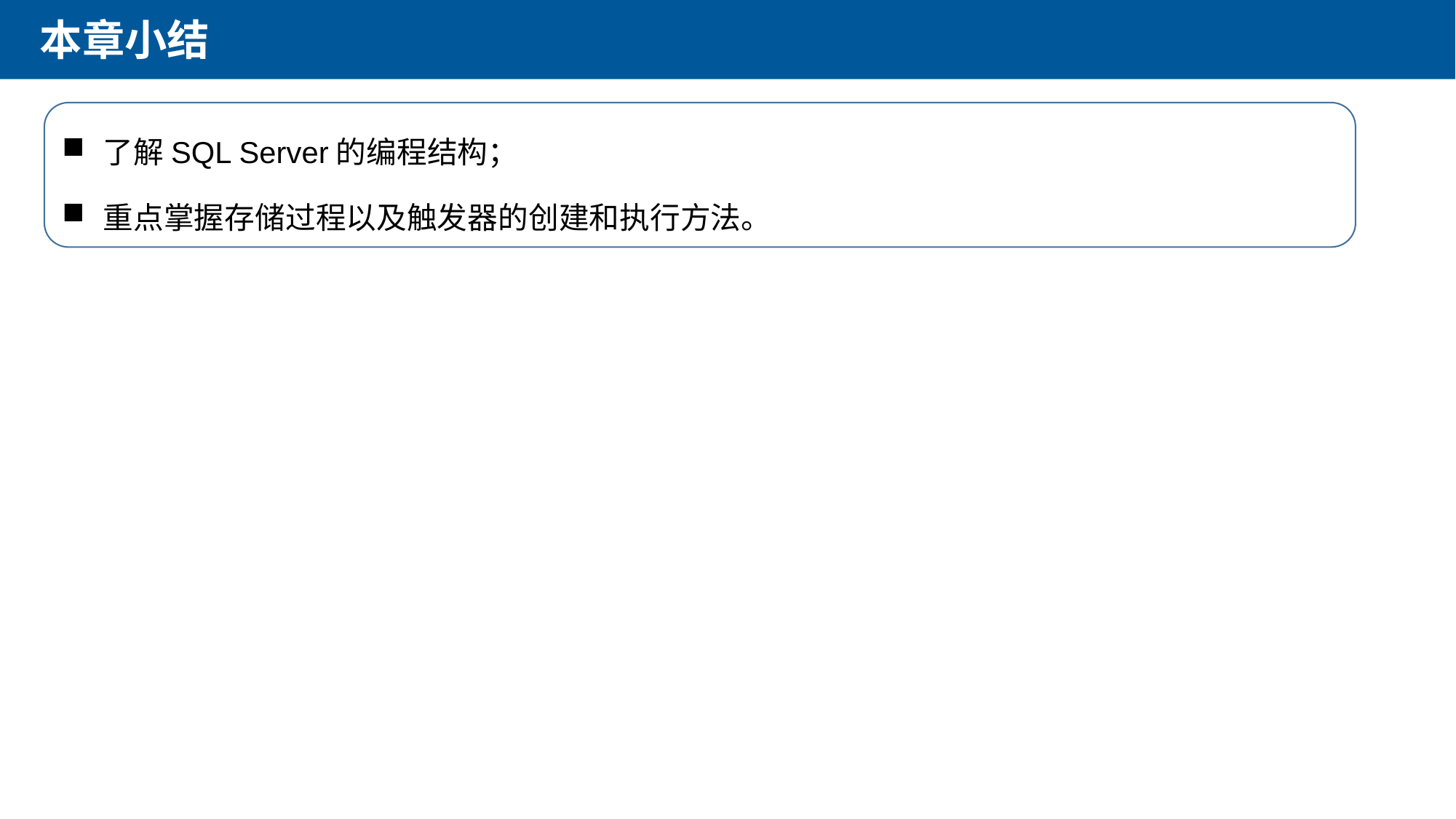

本章小结
了解SQL Server的编程结构；
重点掌握存储过程以及触发器的创建和执行方法。